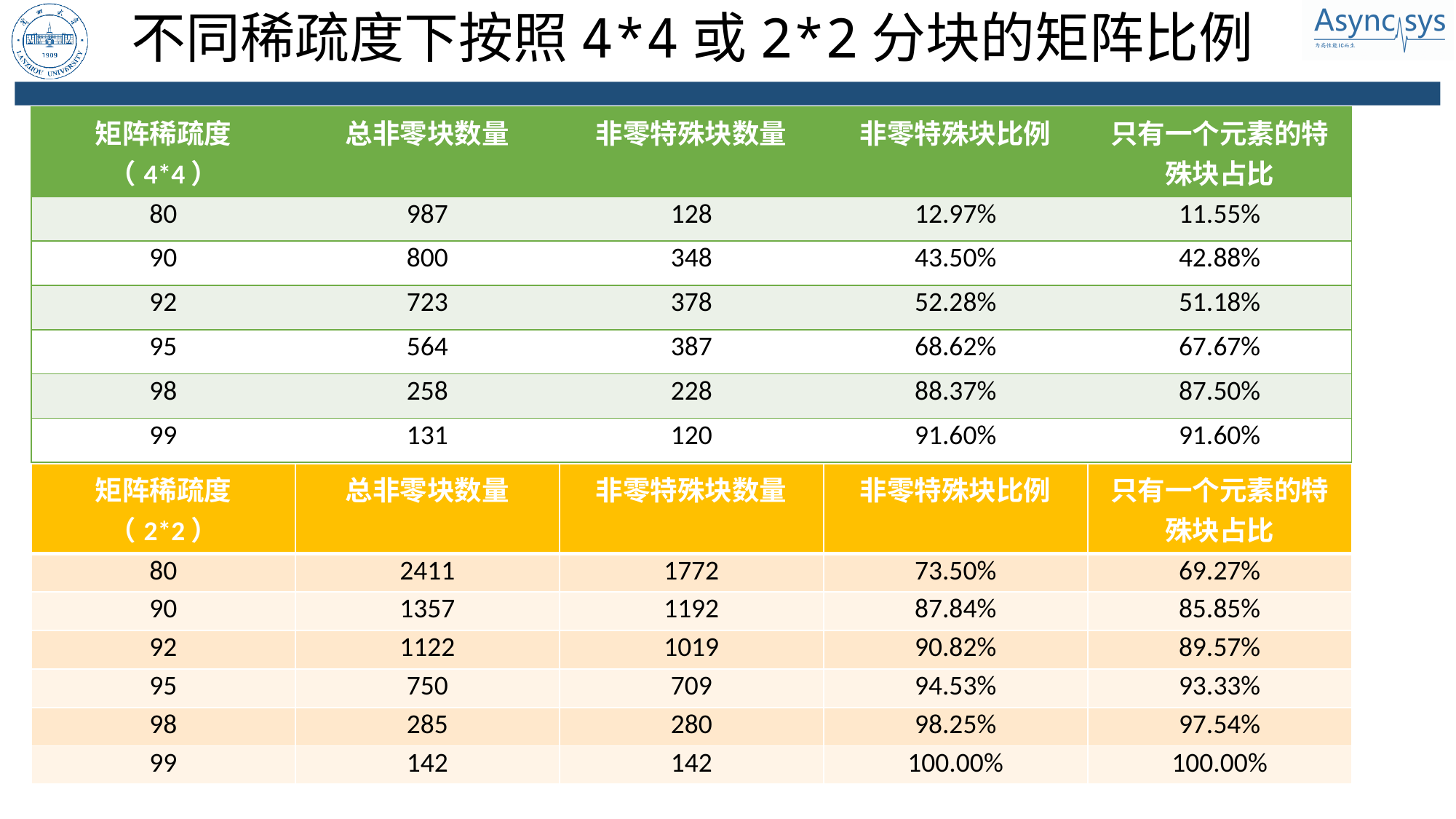

# 不同稀疏度下按照4*4或2*2分块的矩阵比例
| 矩阵稀疏度（4\*4） | 总非零块数量 | 非零特殊块数量 | 非零特殊块比例 | 只有一个元素的特殊块占比 |
| --- | --- | --- | --- | --- |
| 80 | 987 | 128 | 12.97% | 11.55% |
| 90 | 800 | 348 | 43.50% | 42.88% |
| 92 | 723 | 378 | 52.28% | 51.18% |
| 95 | 564 | 387 | 68.62% | 67.67% |
| 98 | 258 | 228 | 88.37% | 87.50% |
| 99 | 131 | 120 | 91.60% | 91.60% |
| 矩阵稀疏度（2\*2） | 总非零块数量 | 非零特殊块数量 | 非零特殊块比例 | 只有一个元素的特殊块占比 |
| --- | --- | --- | --- | --- |
| 80 | 2411 | 1772 | 73.50% | 69.27% |
| 90 | 1357 | 1192 | 87.84% | 85.85% |
| 92 | 1122 | 1019 | 90.82% | 89.57% |
| 95 | 750 | 709 | 94.53% | 93.33% |
| 98 | 285 | 280 | 98.25% | 97.54% |
| 99 | 142 | 142 | 100.00% | 100.00% |